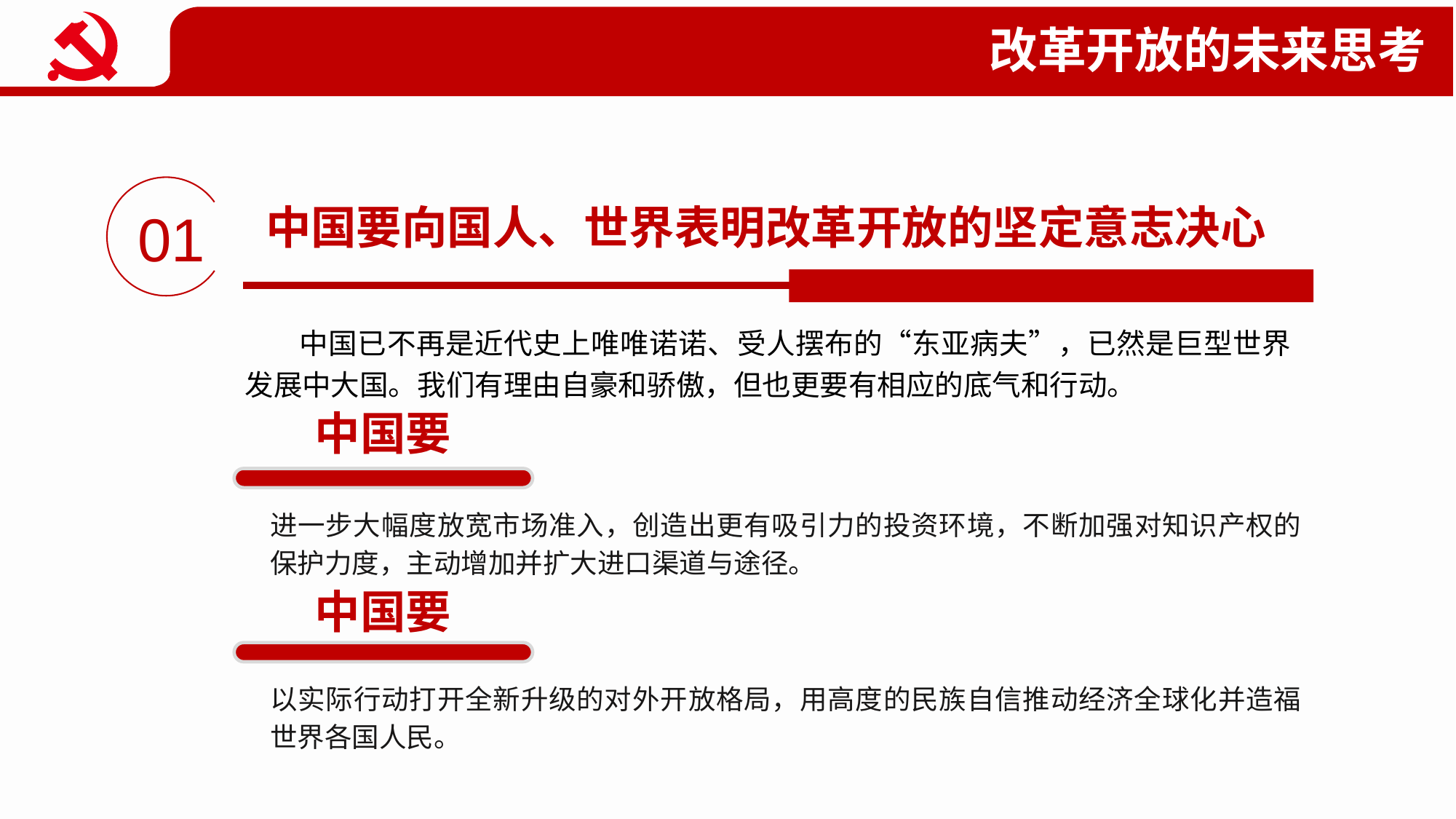

01
中国要向国人、世界表明改革开放的坚定意志决心

中国已不再是近代史上唯唯诺诺、受人摆布的“东亚病夫”，已然是巨型世界发展中大国。我们有理由自豪和骄傲，但也更要有相应的底气和行动。
中国要

进一步大幅度放宽市场准入，创造出更有吸引力的投资环境，不断加强对知识产权的保护力度，主动增加并扩大进口渠道与途径。
中国要

以实际行动打开全新升级的对外开放格局，用高度的民族自信推动经济全球化并造福世界各国人民。